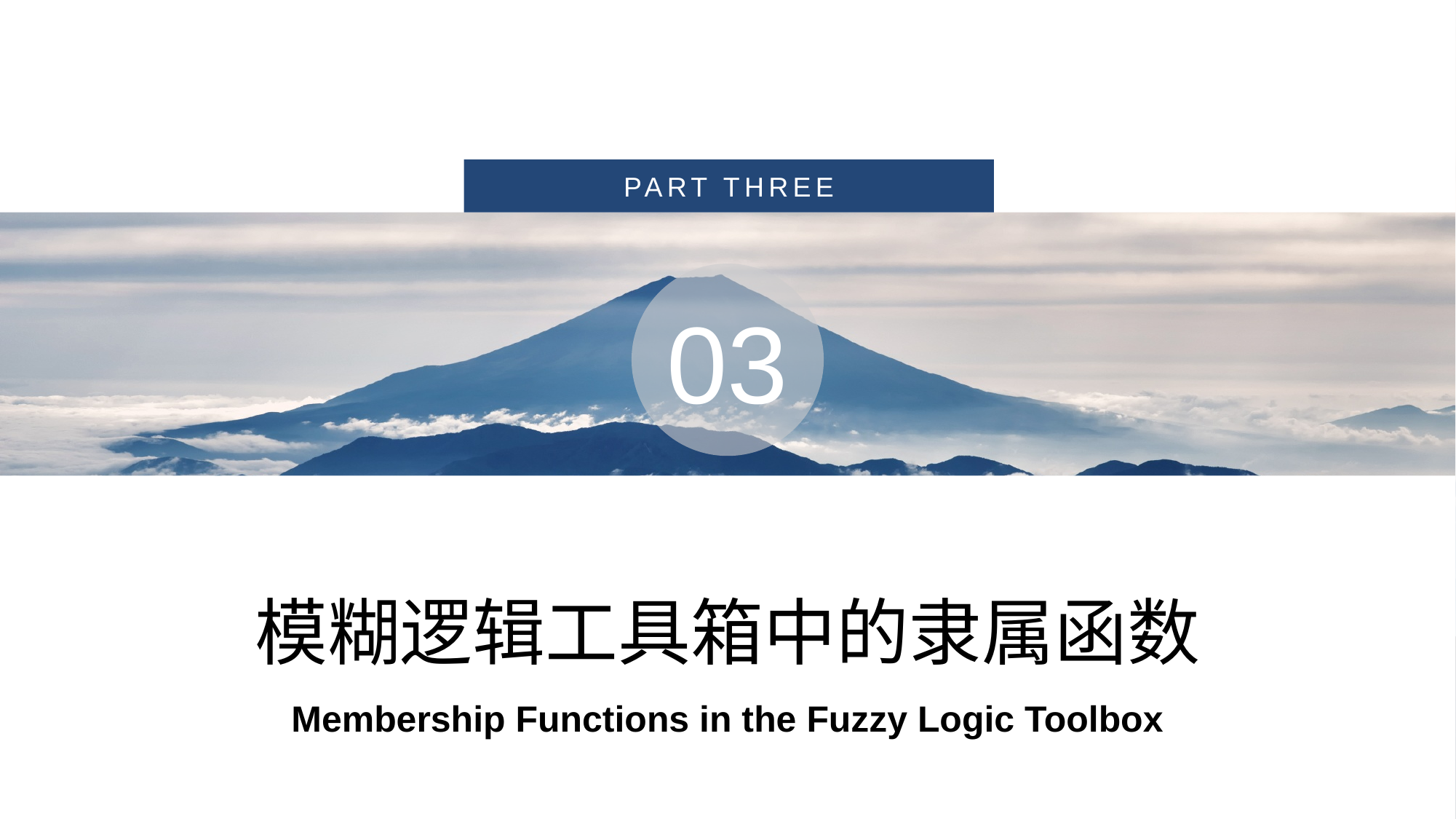

PART THREE
03

模糊逻辑工具箱中的隶属函数
Membership Functions in the Fuzzy Logic Toolbox